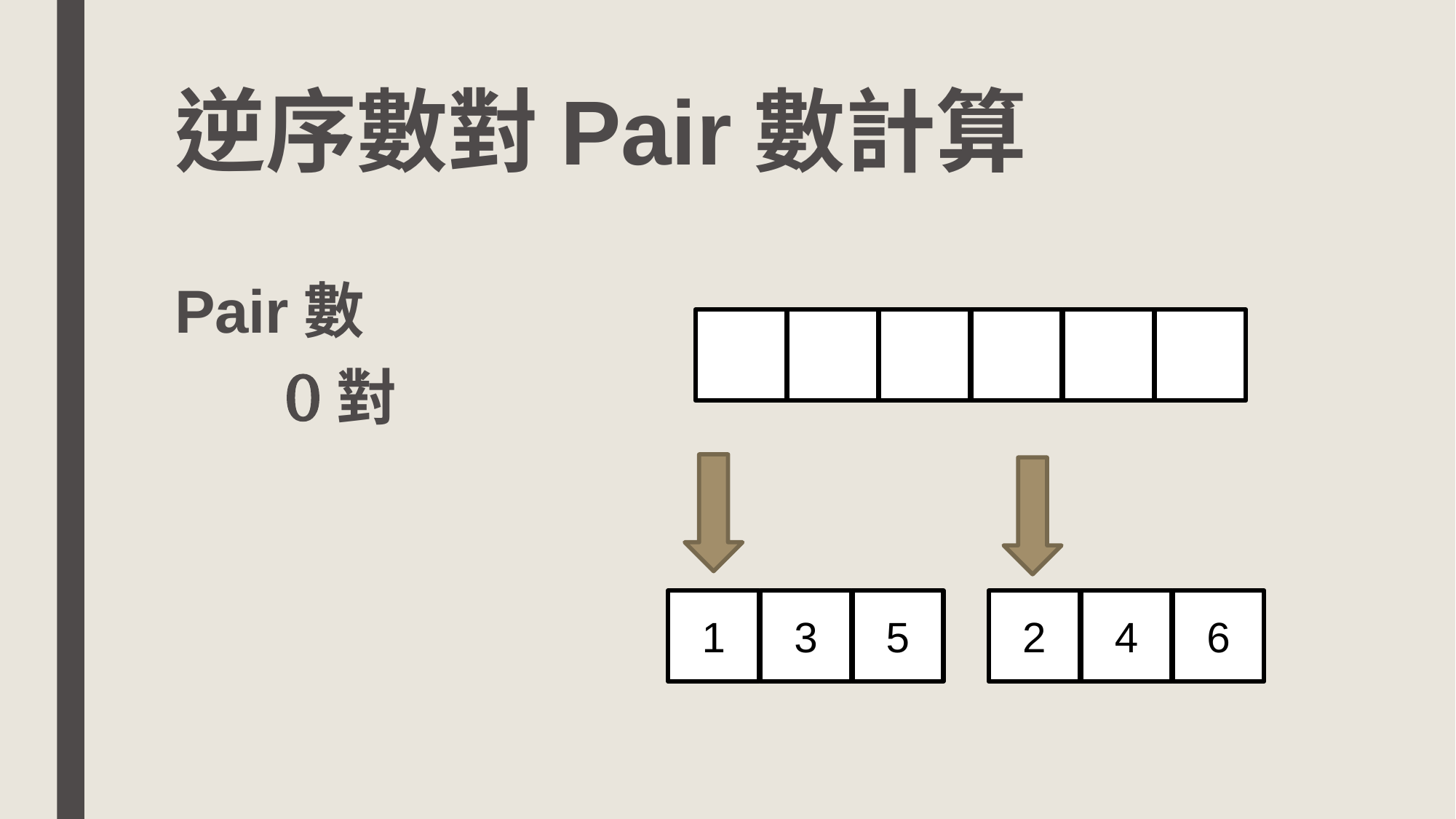

# 逆序數對Pair數計算
Pair數
	0對

5
2
4
6

1
3
5
2
4
6